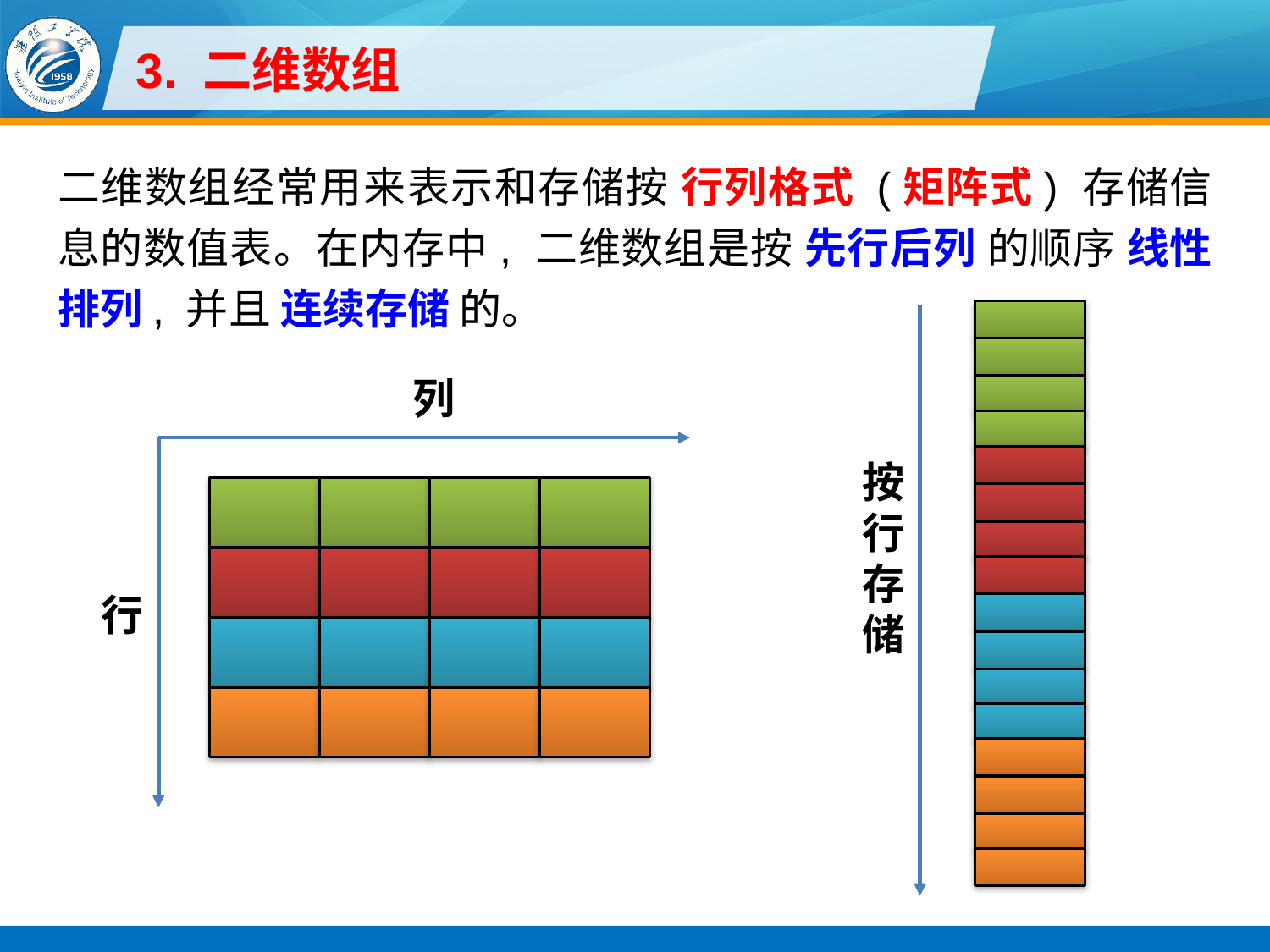

# 3. 二维数组
二维数组经常用来表示和存储按 行列格式 (矩阵式) 存储信息的数值表。在内存中, 二维数组是按 先行后列 的顺序 线性排列, 并且 连续存储 的。

列

按行存储

行